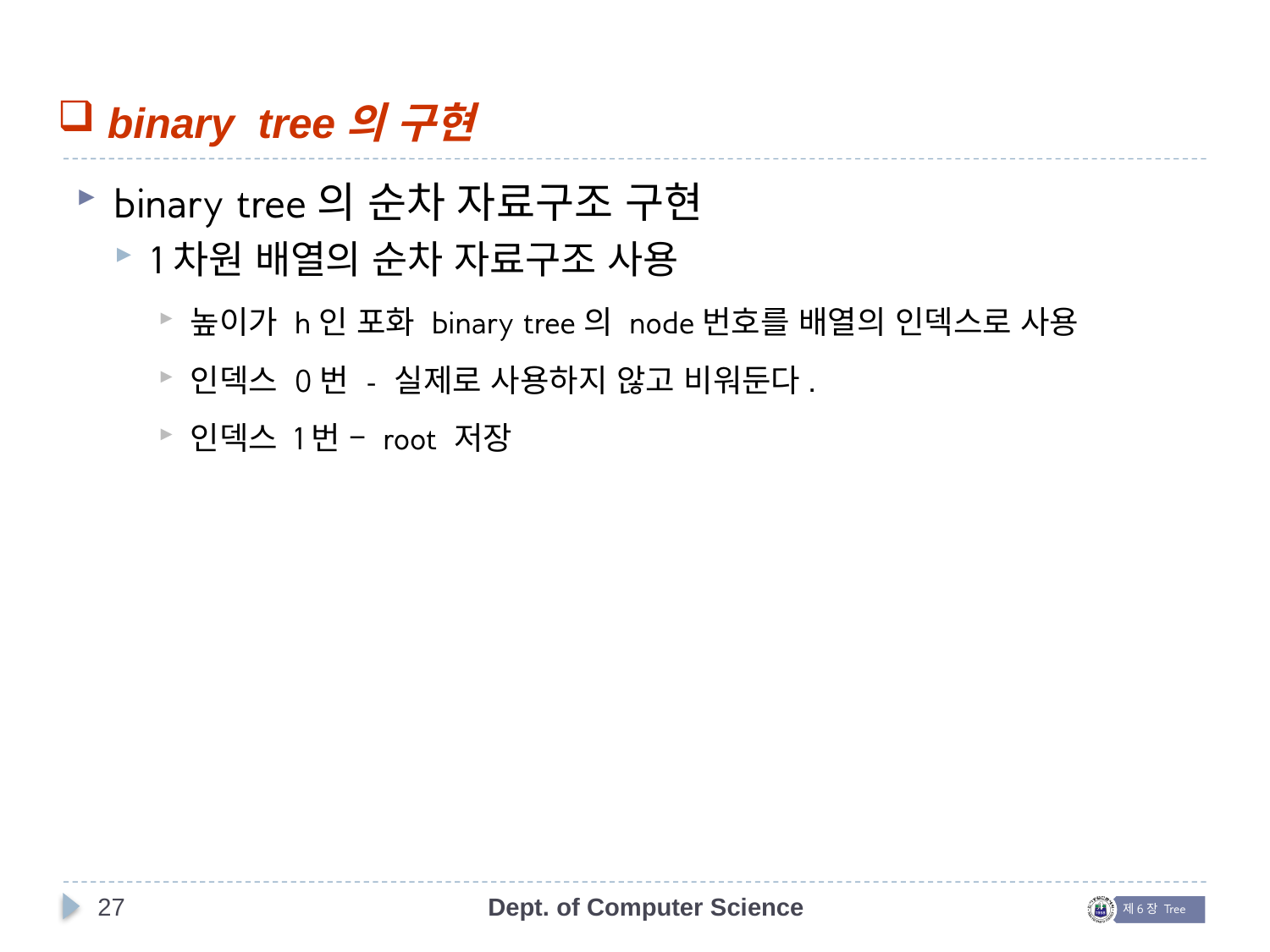

binary  tree의 구현
binary tree의 순차 자료구조 구현
1차원 배열의 순차 자료구조 사용
높이가 h인 포화 binary tree의 node번호를 배열의 인덱스로 사용
인덱스 0번 - 실제로 사용하지 않고 비워둔다.
인덱스 1번 – root 저장
27
Dept. of Computer Science